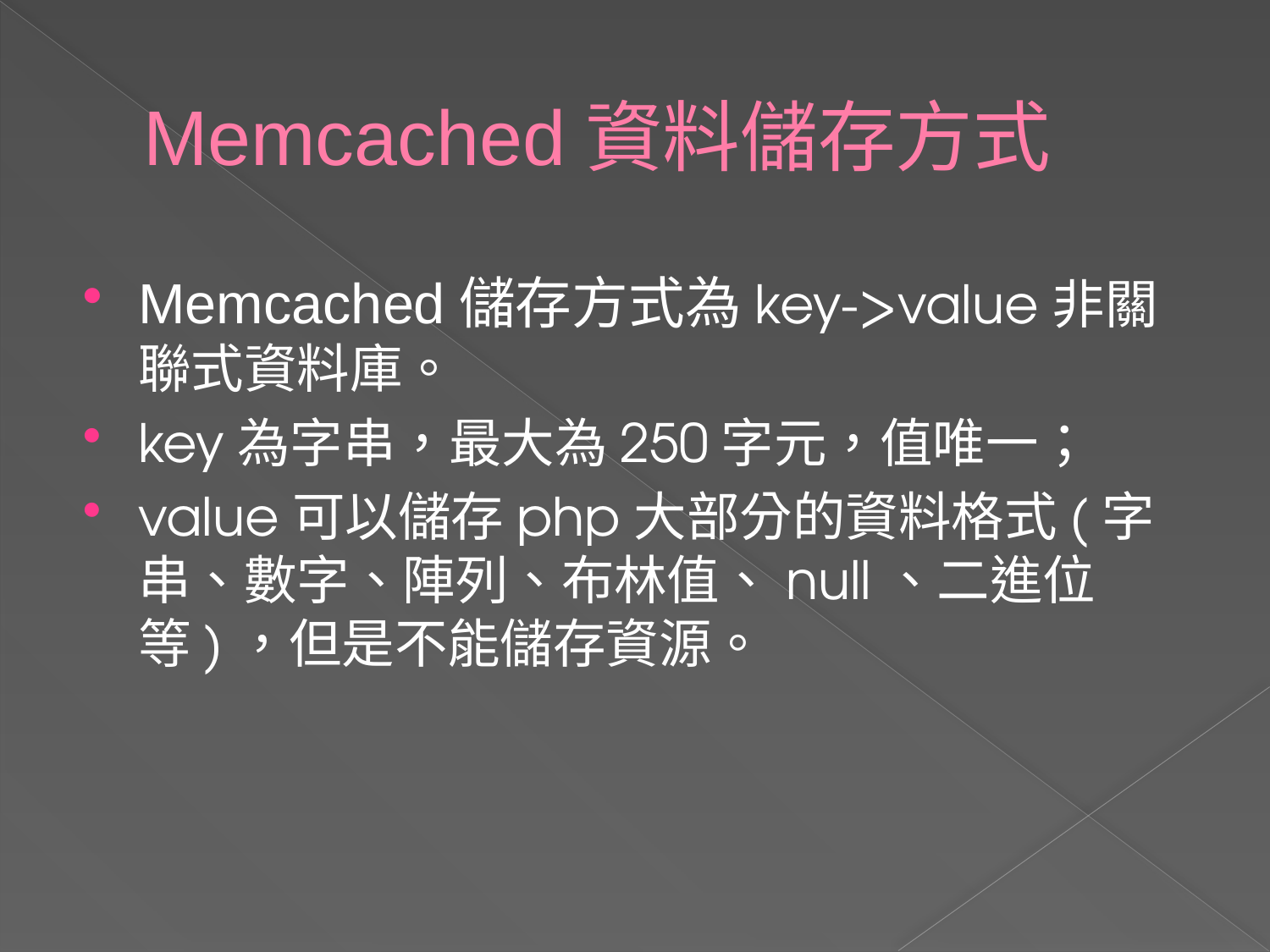

# Memcached資料儲存方式
Memcached儲存方式為key->value非關聯式資料庫。
key為字串，最大為250字元，值唯一；
value可以儲存php大部分的資料格式(字串、數字、陣列、布林值、null、二進位等)，但是不能儲存資源。